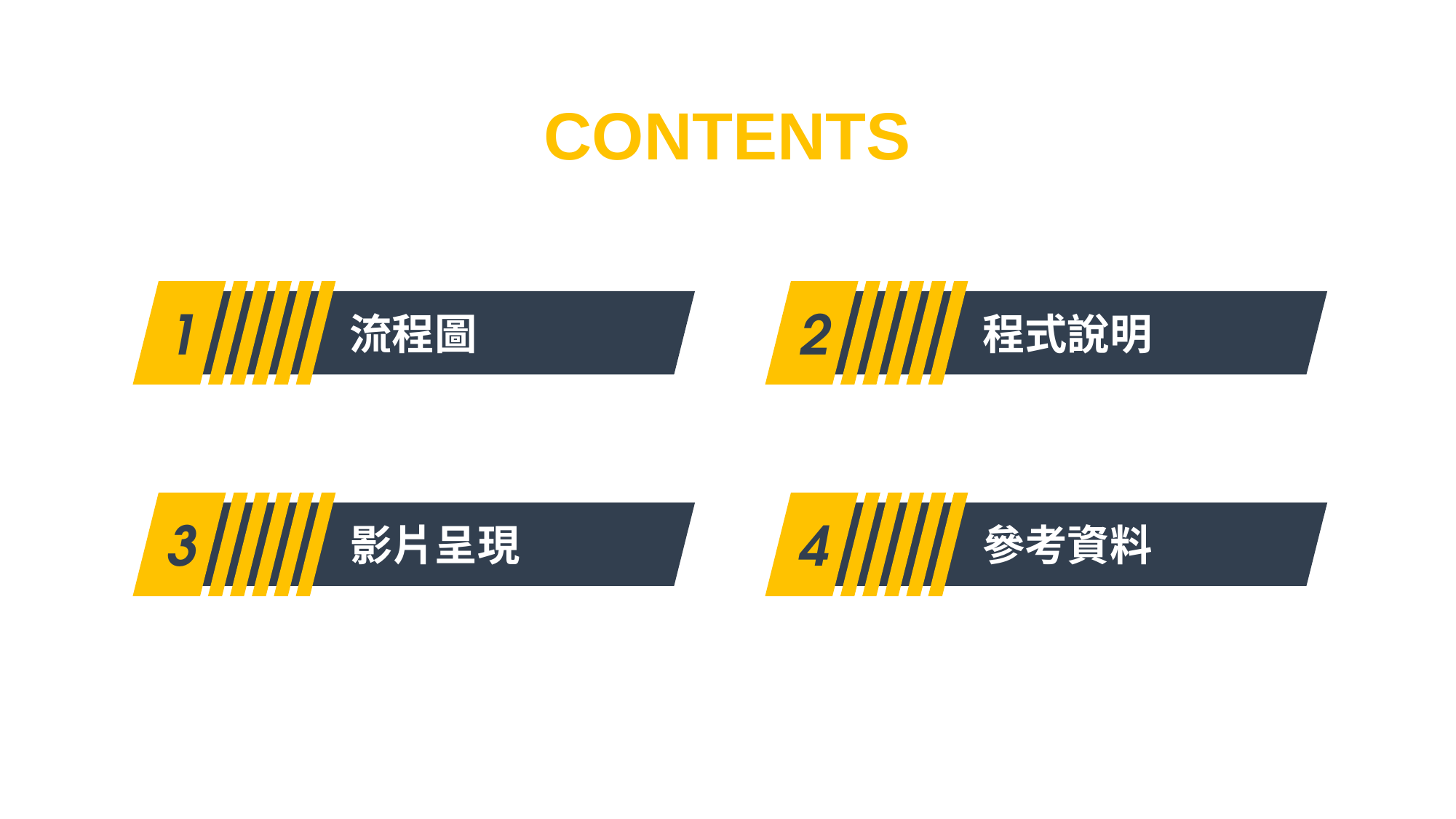

CONTENTS

1
流程圖

2
程式說明

3
影片呈現

4
參考資料